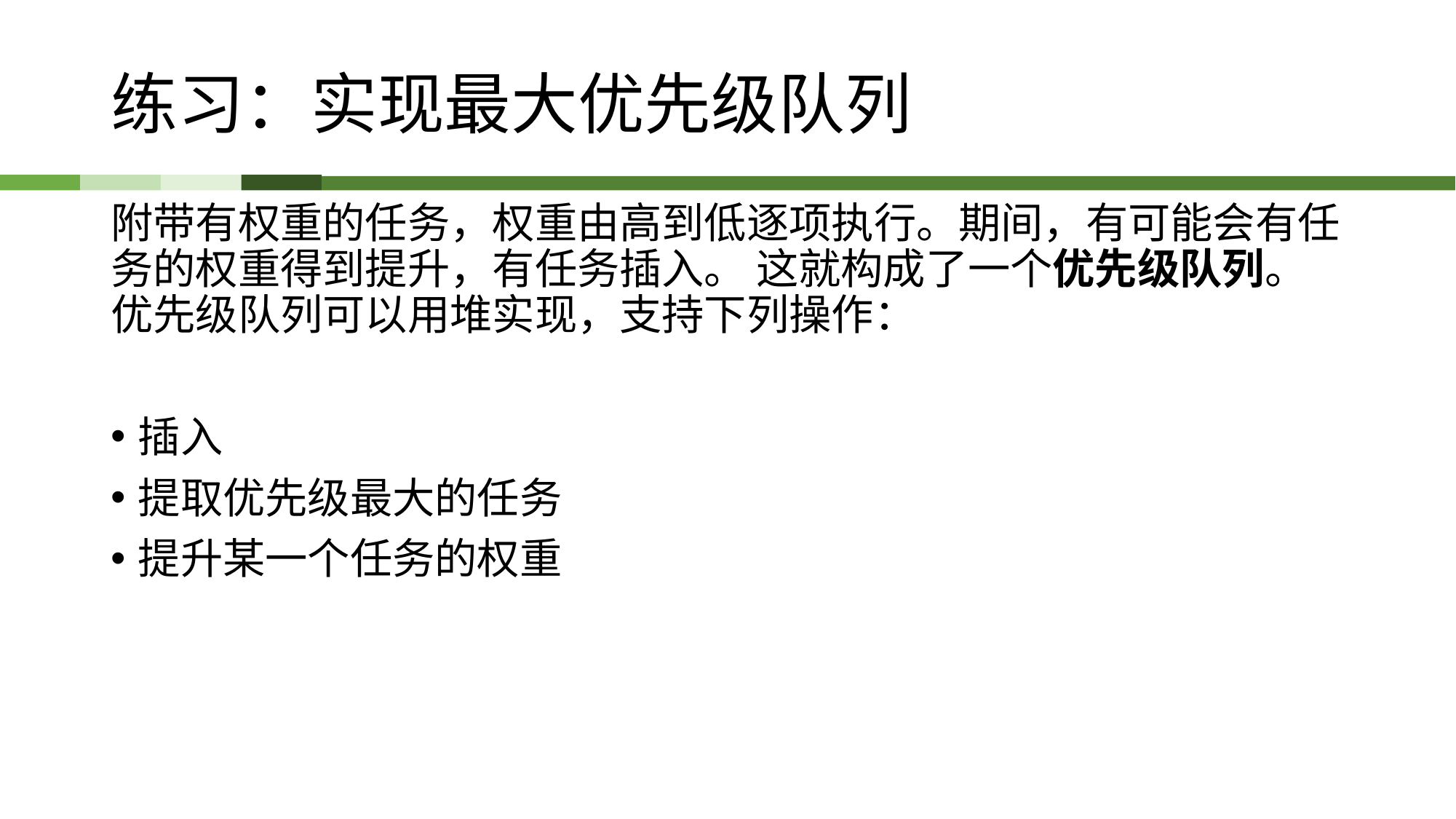

# 练习：实现最大优先级队列
附带有权重的任务，权重由高到低逐项执行。期间，有可能会有任务的权重得到提升，有任务插入。 这就构成了一个优先级队列。优先级队列可以用堆实现，支持下列操作：

插入
提取优先级最大的任务
提升某一个任务的权重